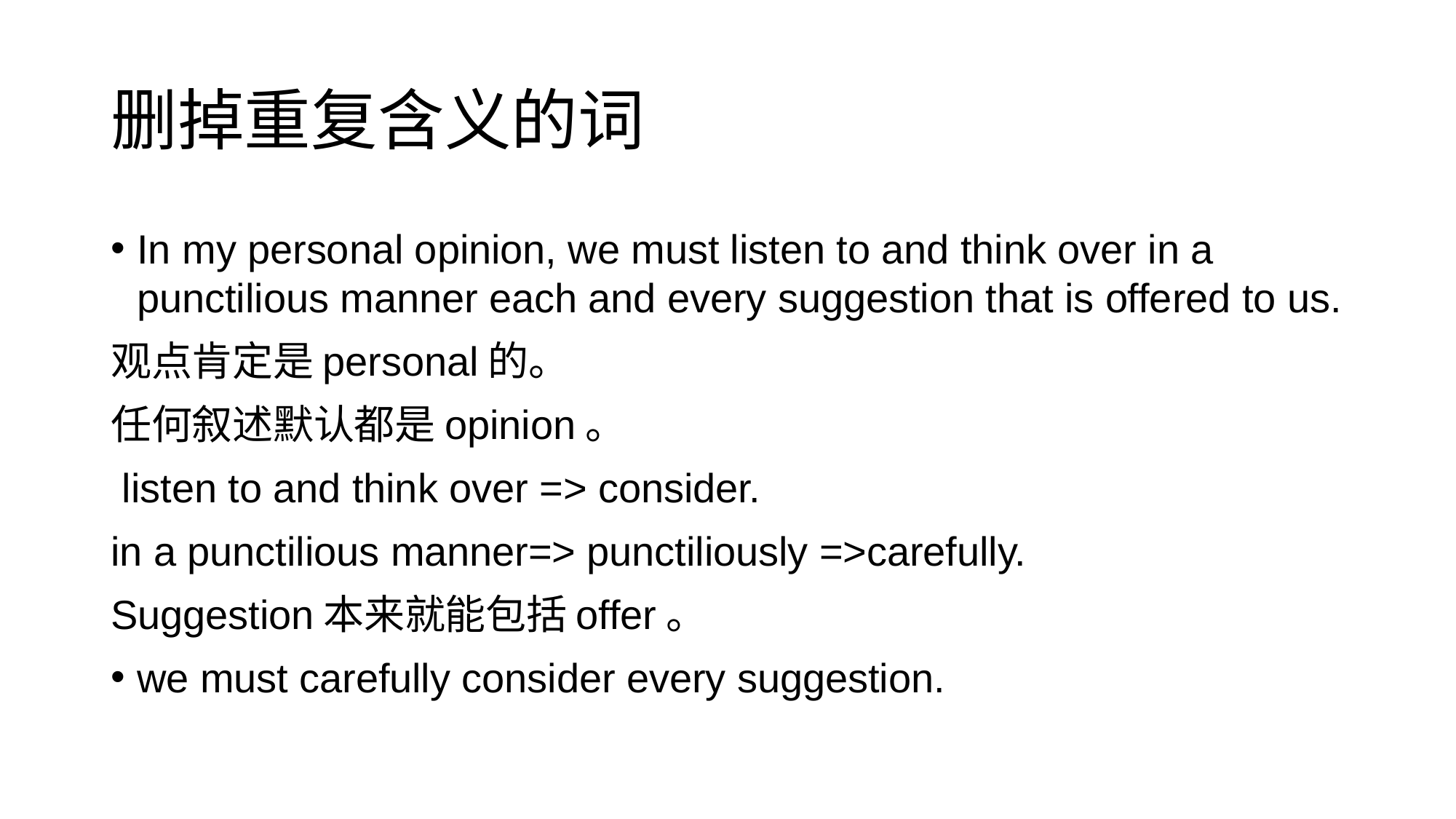

# 删掉重复含义的词
In my personal opinion, we must listen to and think over in a punctilious manner each and every suggestion that is offered to us.
观点肯定是personal的。
任何叙述默认都是opinion。
 listen to and think over => consider.
in a punctilious manner=> punctiliously =>carefully.
Suggestion本来就能包括offer。
we must carefully consider every suggestion.